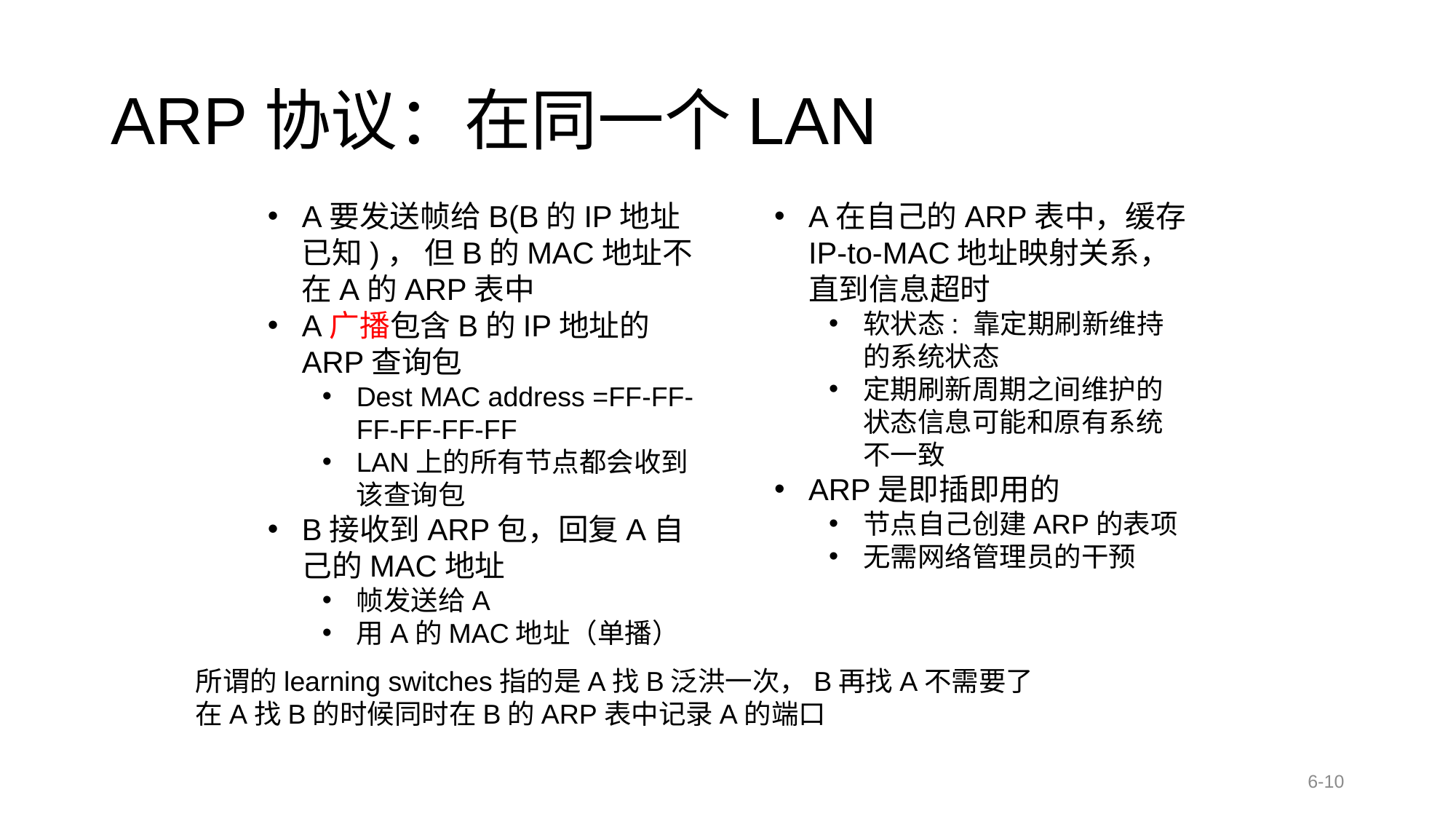

# ARP协议：在同一个LAN
A要发送帧给B(B的IP地址已知)， 但B的MAC地址不在A的ARP表中
A广播包含B的IP地址的ARP查询包
Dest MAC address =FF-FF-FF-FF-FF-FF
LAN上的所有节点都会收到该查询包
B接收到ARP包，回复A自己的MAC地址
帧发送给A
用A的MAC地址（单播）
A在自己的ARP表中，缓存IP-to-MAC地址映射关系，直到信息超时
软状态: 靠定期刷新维持的系统状态
定期刷新周期之间维护的状态信息可能和原有系统不一致
ARP是即插即用的
节点自己创建ARP的表项
无需网络管理员的干预
所谓的learning switches指的是A找B泛洪一次，B再找A不需要了
在A找B的时候同时在B的ARP表中记录A的端口
6-10